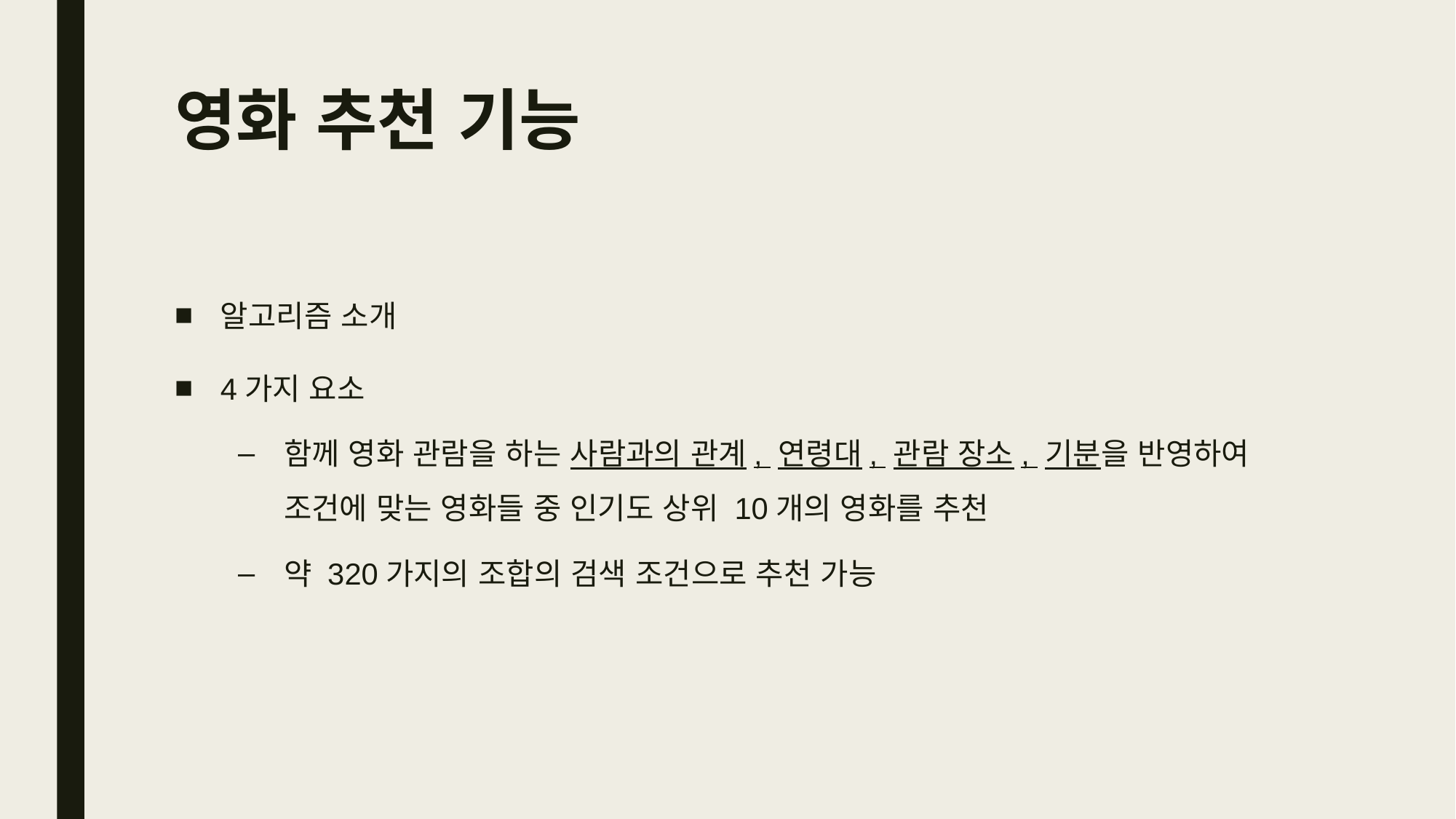

# 영화 추천 기능
알고리즘 소개
4가지 요소
함께 영화 관람을 하는 사람과의 관계, 연령대, 관람 장소, 기분을 반영하여 조건에 맞는 영화들 중 인기도 상위 10개의 영화를 추천
약 320가지의 조합의 검색 조건으로 추천 가능